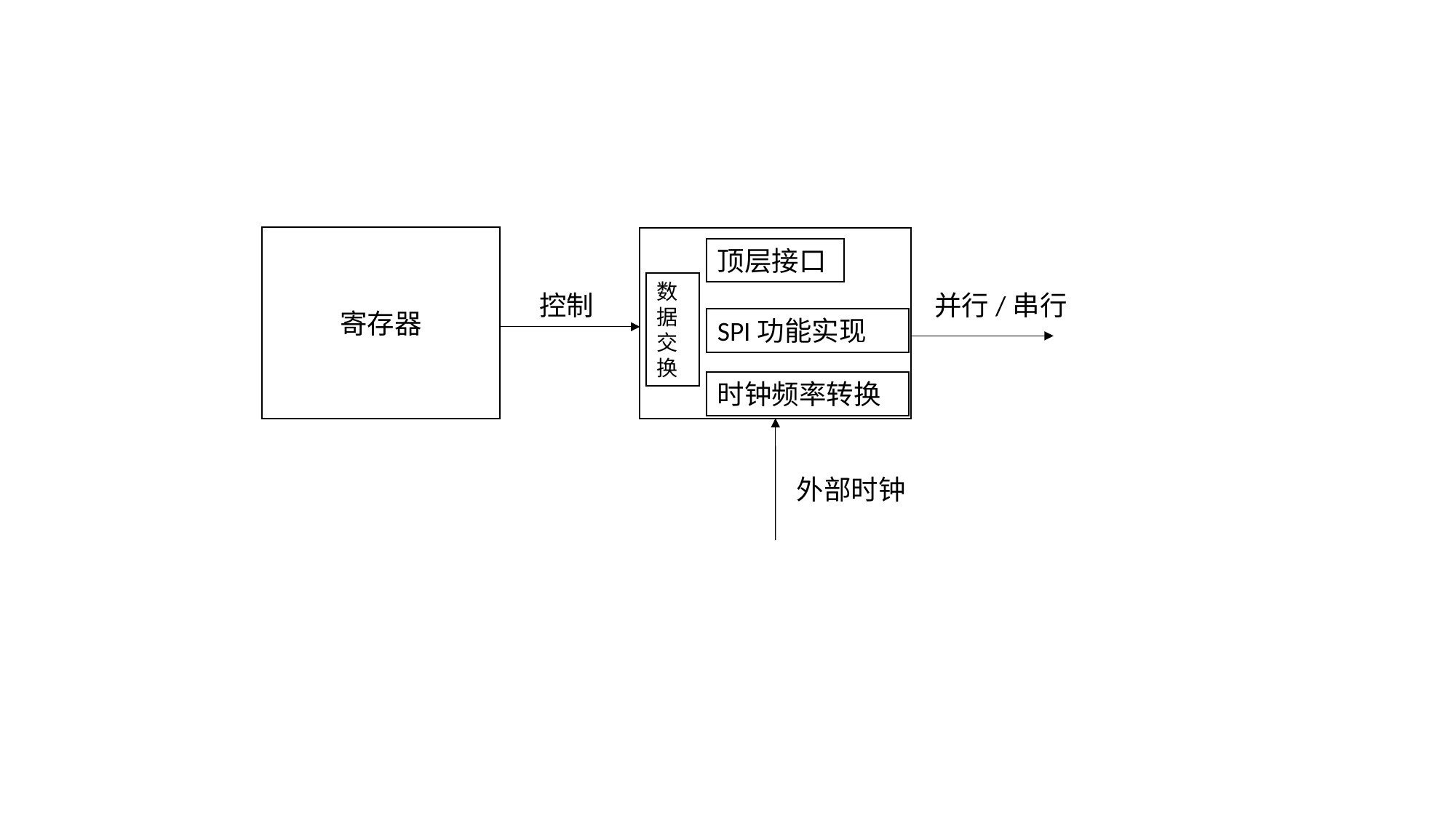

寄存器

顶层接口
数据交换
控制
并行/串行
SPI功能实现
时钟频率转换
外部时钟